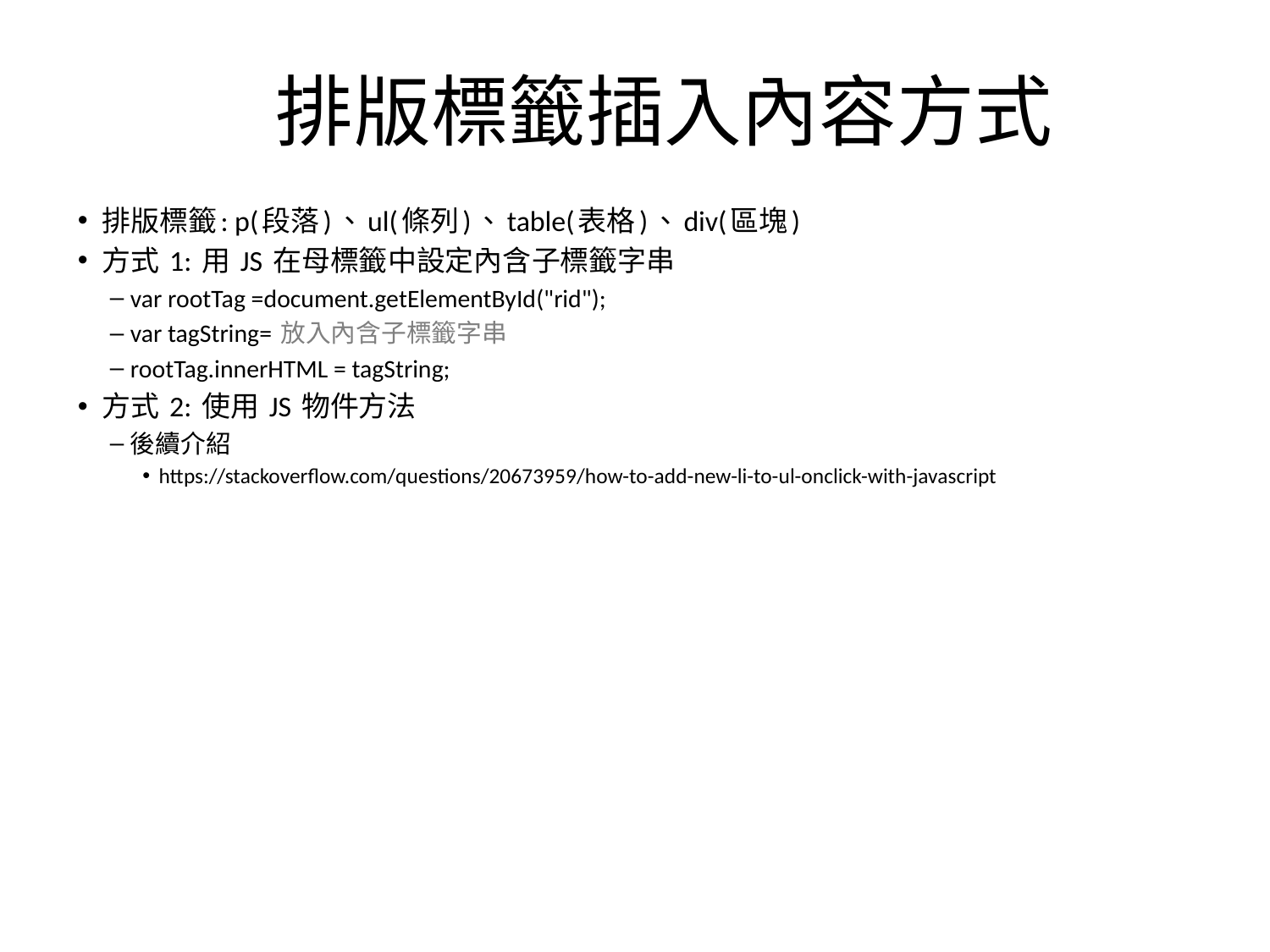

# 排版標籤插入內容方式
排版標籤: p(段落)、ul(條列)、table(表格)、div(區塊)
方式 1: 用 JS 在母標籤中設定內含子標籤字串
var rootTag =document.getElementById("rid");
var tagString= 放入內含子標籤字串
rootTag.innerHTML = tagString;
方式 2: 使用 JS 物件方法
後續介紹
https://stackoverflow.com/questions/20673959/how-to-add-new-li-to-ul-onclick-with-javascript